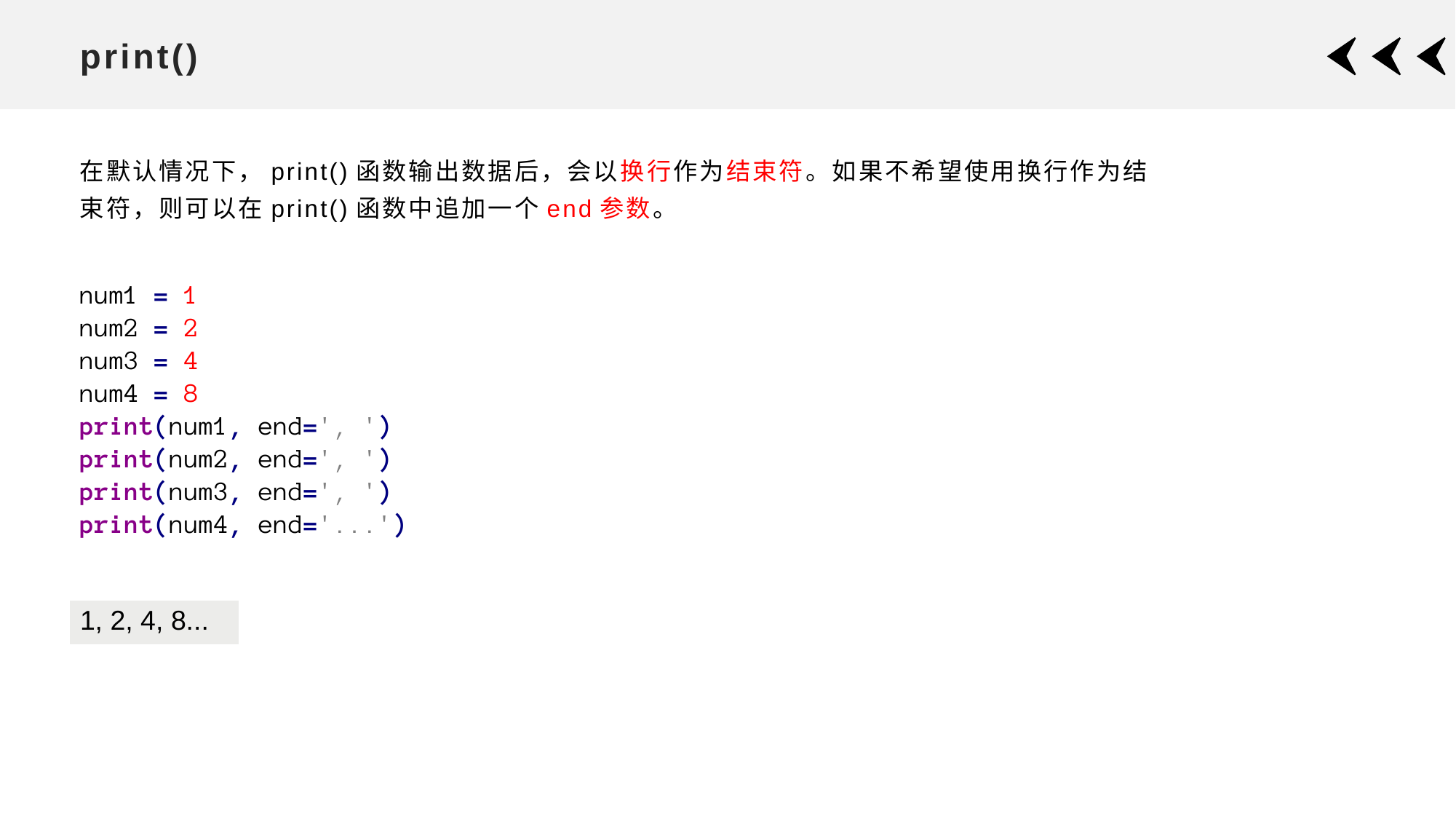

# print()
在默认情况下，print()函数输出数据后，会以换行作为结束符。如果不希望使用换行作为结束符，则可以在print()函数中追加一个end参数。
num1 = 1
num2 = 2
num3 = 4
num4 = 8
print(num1, end=', ')
print(num2, end=', ')
print(num3, end=', ')
print(num4, end='...')
| 1, 2, 4, 8... |
| --- |